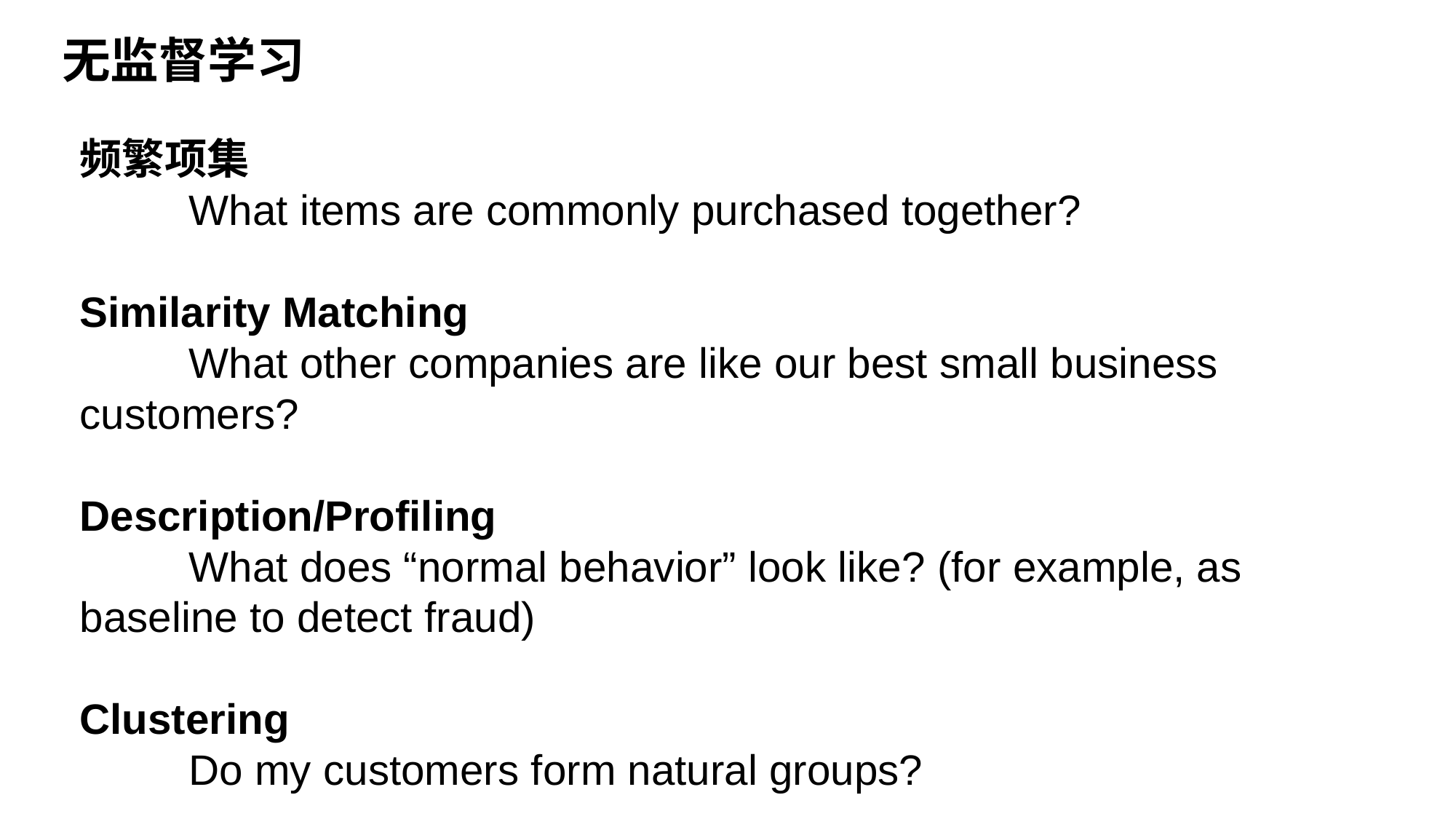

# 无监督学习
频繁项集
	What items are commonly purchased together?

Similarity Matching
	What other companies are like our best small business customers?

Description/Profiling
	What does “normal behavior” look like? (for example, as baseline to detect fraud)

Clustering
	Do my customers form natural groups?